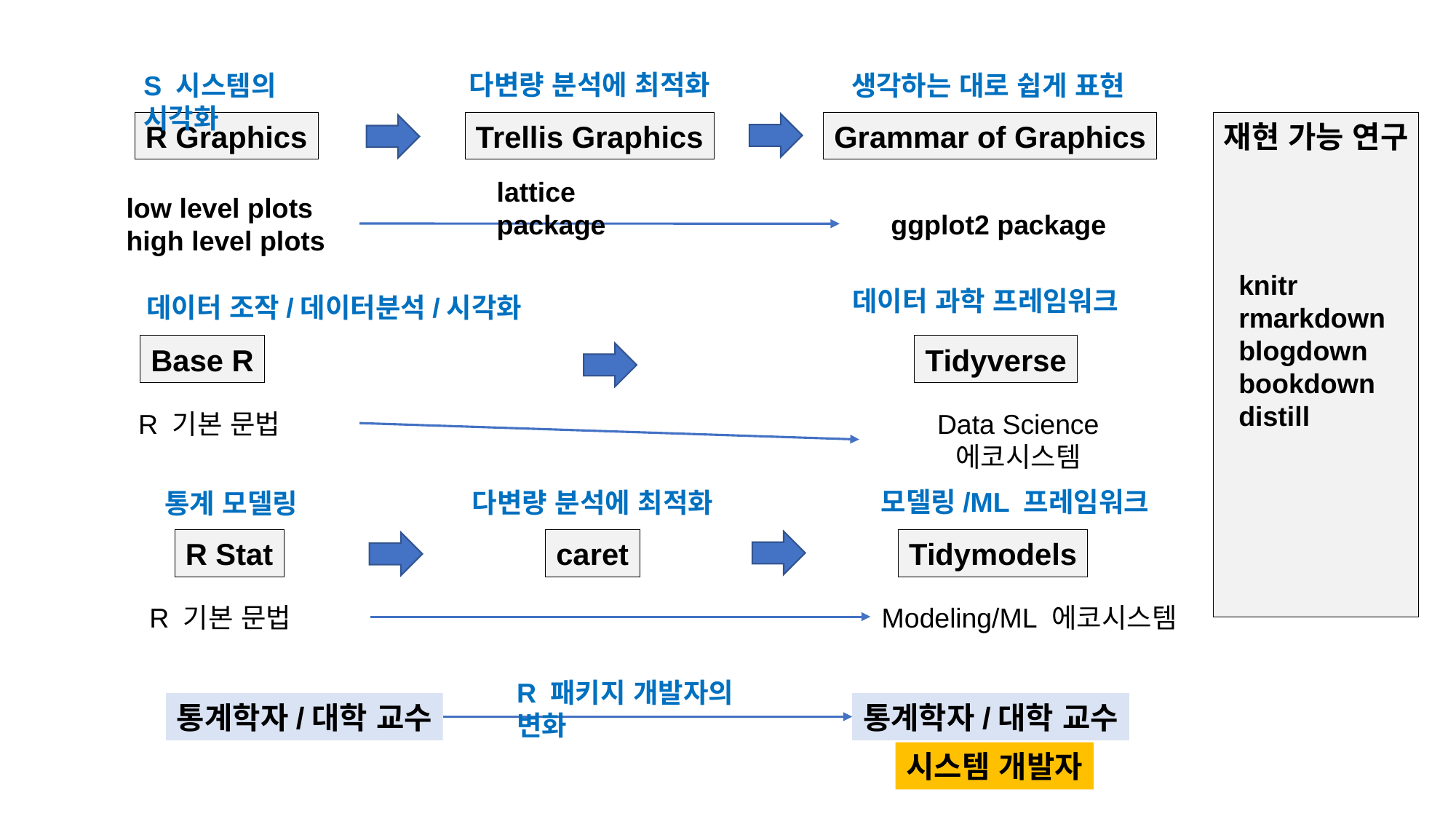

다변량 분석에 최적화
S 시스템의 시각화
생각하는 대로 쉽게 표현
R Graphics
Trellis Graphics
Grammar of Graphics
재현 가능 연구

lattice package
low level plots
high level plots
ggplot2 package
knitr
rmarkdown
blogdown
bookdown
distill
데이터 과학 프레임워크
데이터 조작/데이터분석/시각화
Base R
Tidyverse

R 기본 문법
Data Science 에코시스템
모델링/ML 프레임워크
다변량 분석에 최적화
통계 모델링
R Stat
caret
Tidymodels

R 기본 문법
Modeling/ML 에코시스템
R 패키지 개발자의 변화
통계학자/대학 교수
통계학자/대학 교수
시스템 개발자